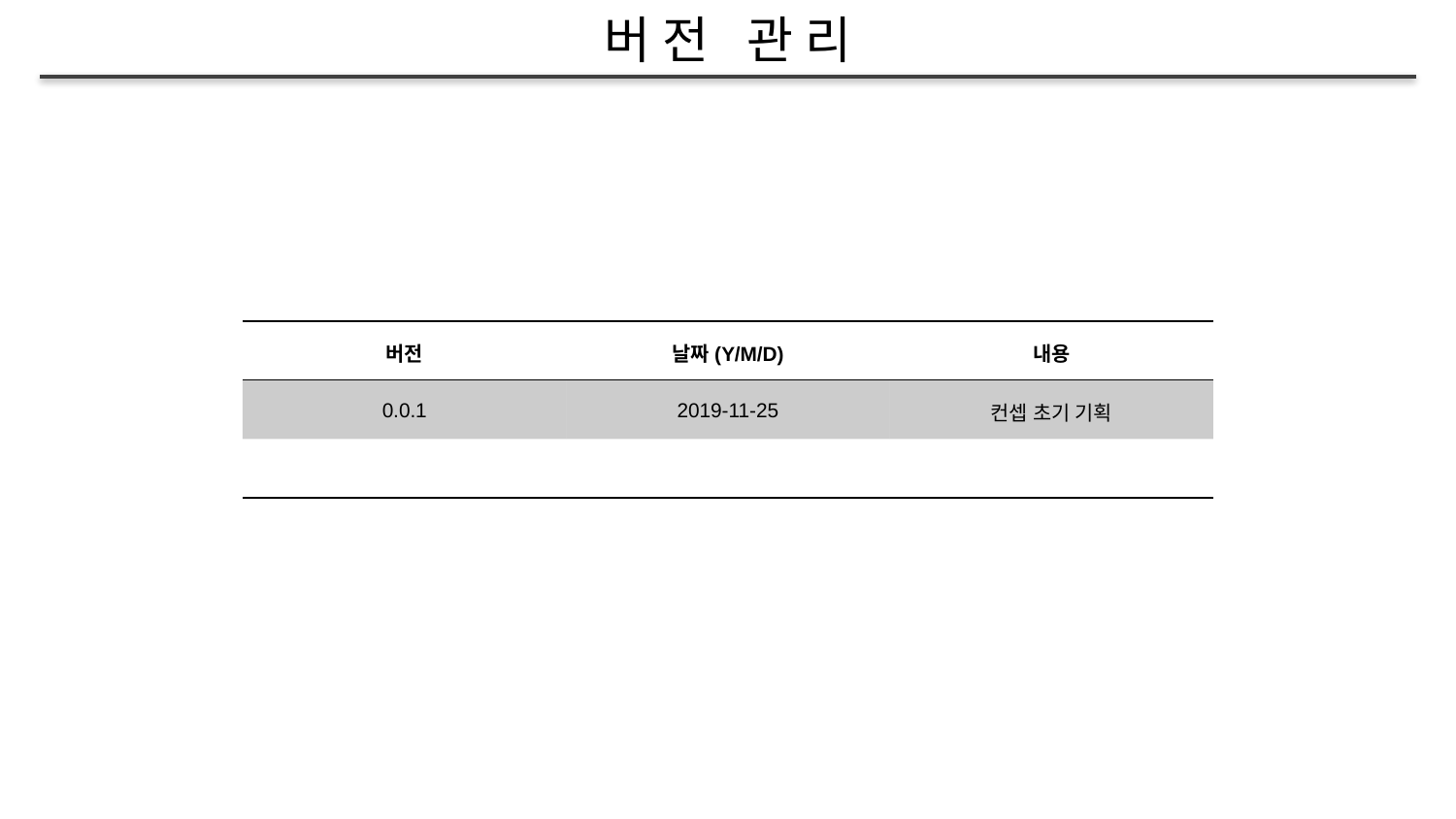

버전 관리
| 버전 | 날짜(Y/M/D) | 내용 |
| --- | --- | --- |
| 0.0.1 | 2019-11-25 | 컨셉 초기 기획 |
|  |  |  |